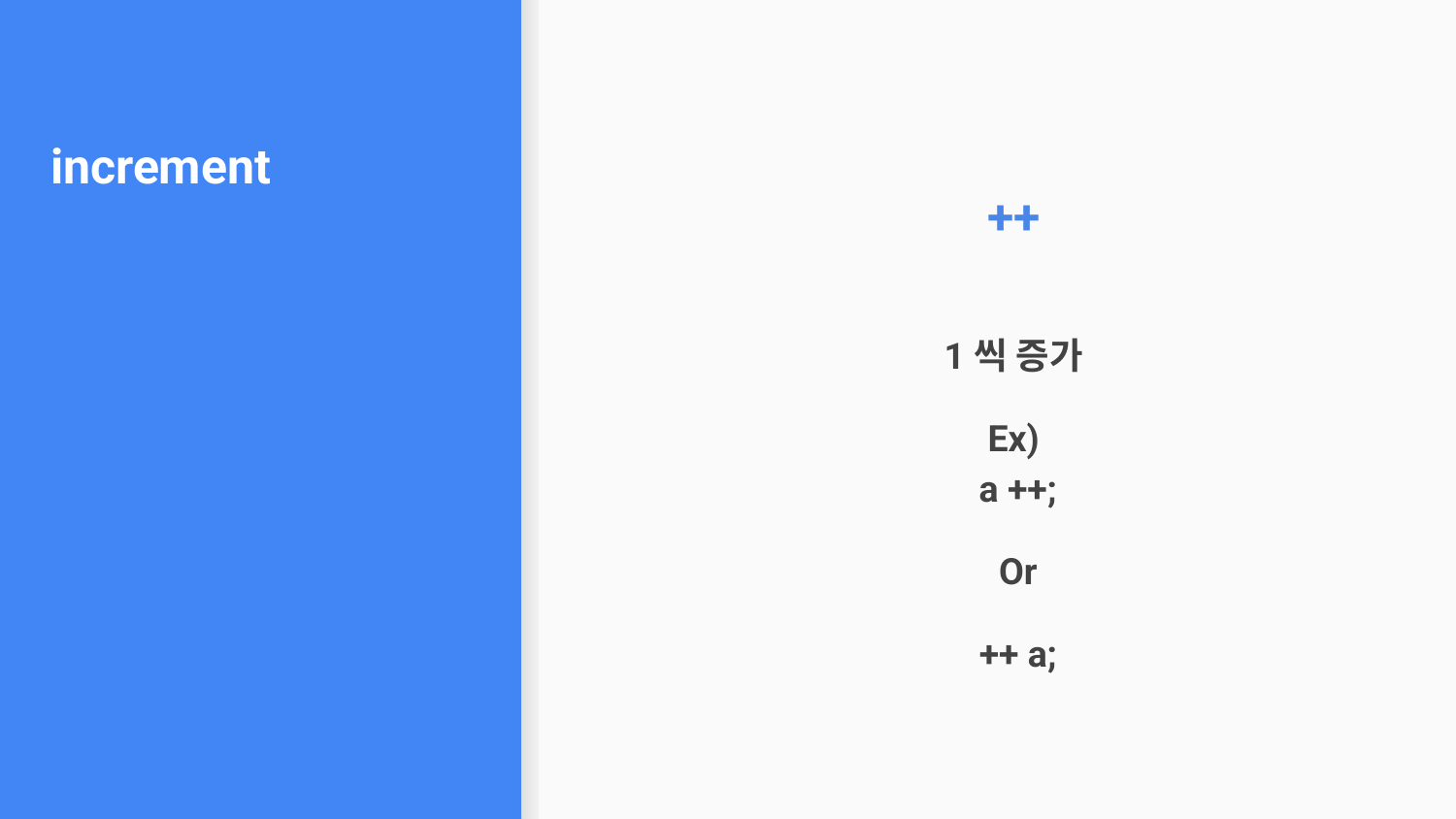

# increment

++
1씩 증가
Ex)
 a ++;
 Or
 ++ a;